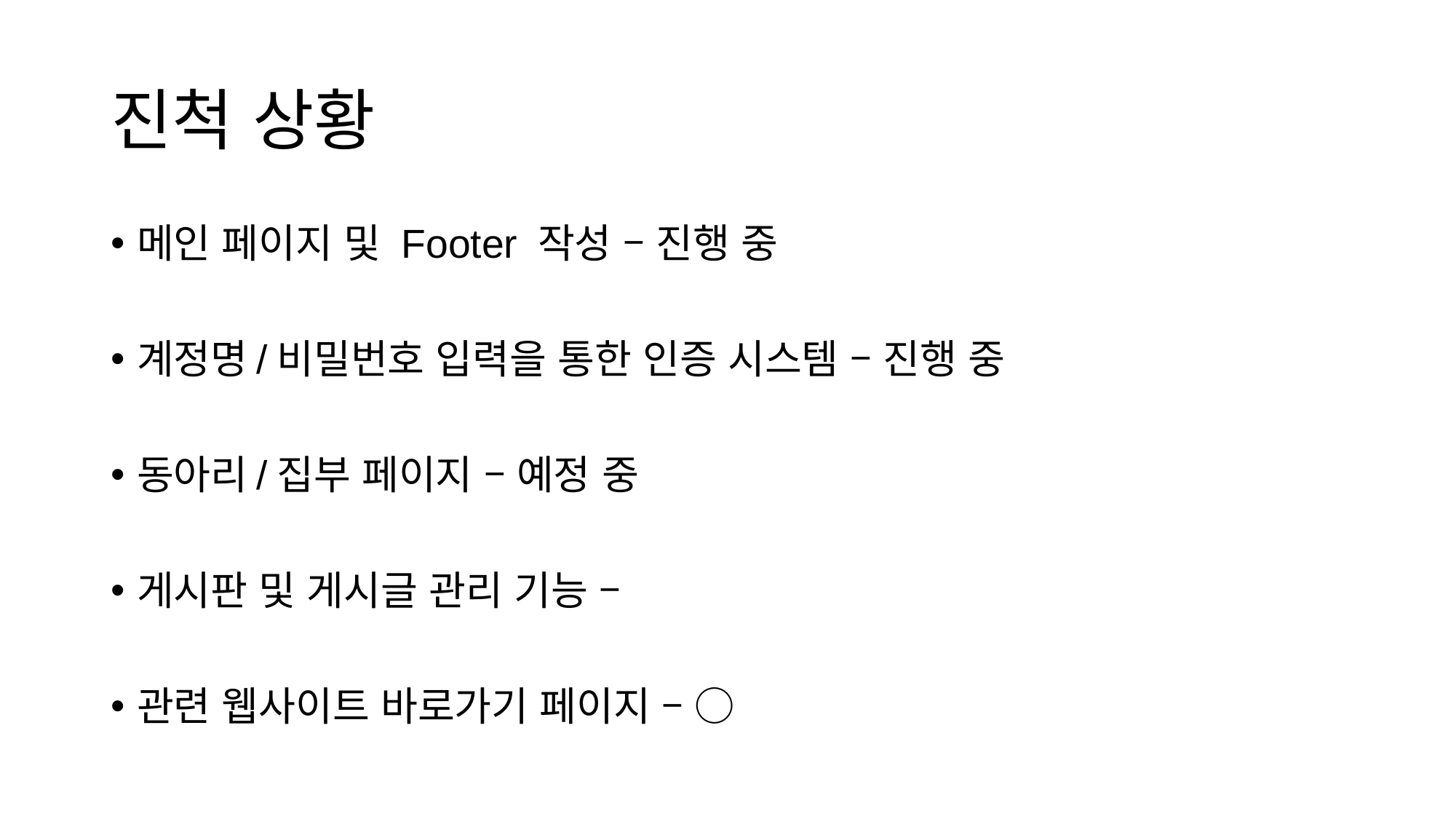

# 진척 상황
메인 페이지 및 Footer 작성 – 진행 중

계정명/비밀번호 입력을 통한 인증 시스템 – 진행 중

동아리/집부 페이지 – 예정 중

게시판 및 게시글 관리 기능 –

관련 웹사이트 바로가기 페이지 – ○